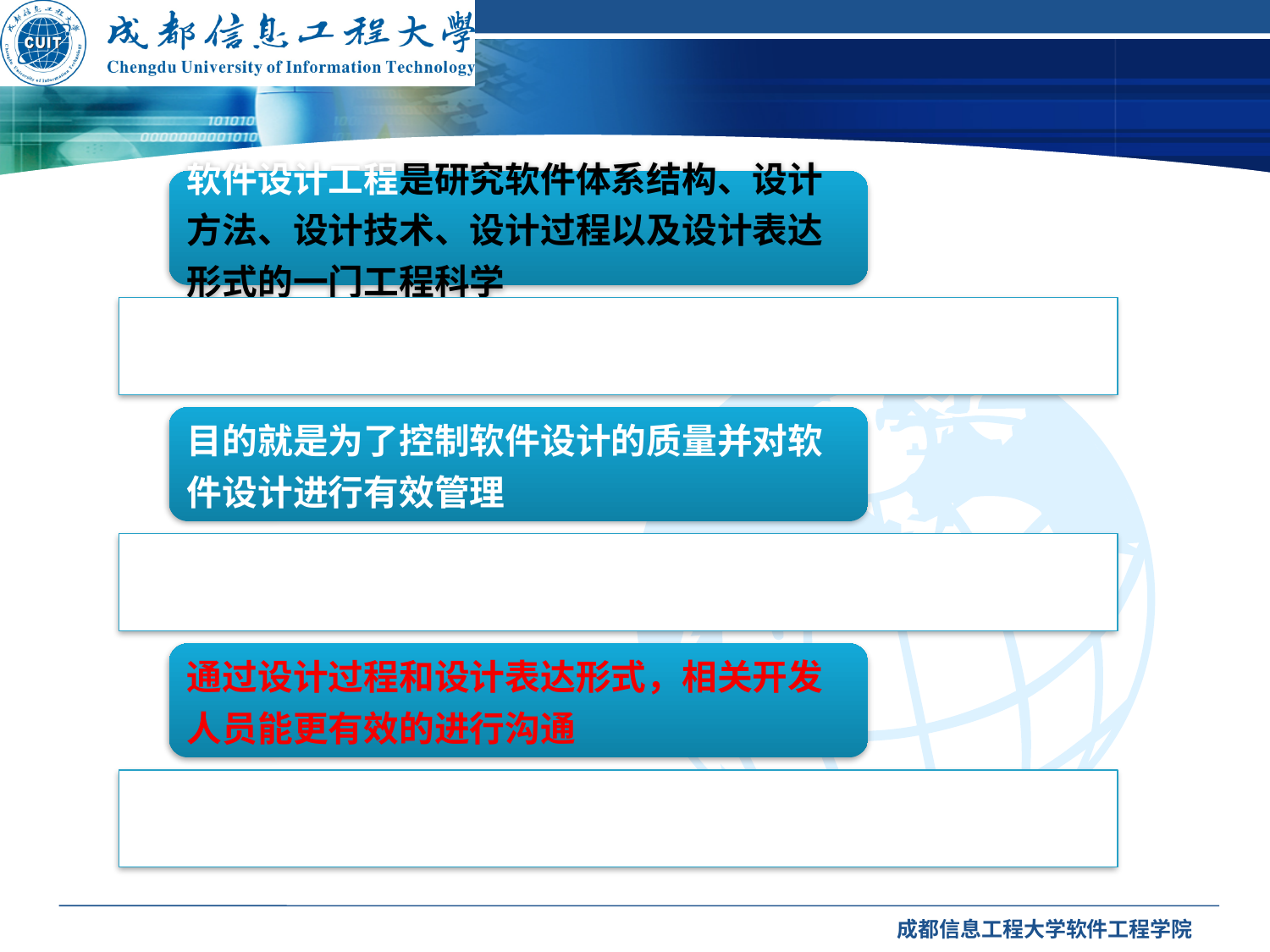

软件设计工程是研究软件体系结构、设计方法、设计技术、设计过程以及设计表达形式的一门工程科学
目的就是为了控制软件设计的质量并对软件设计进行有效管理
通过设计过程和设计表达形式，相关开发人员能更有效的进行沟通